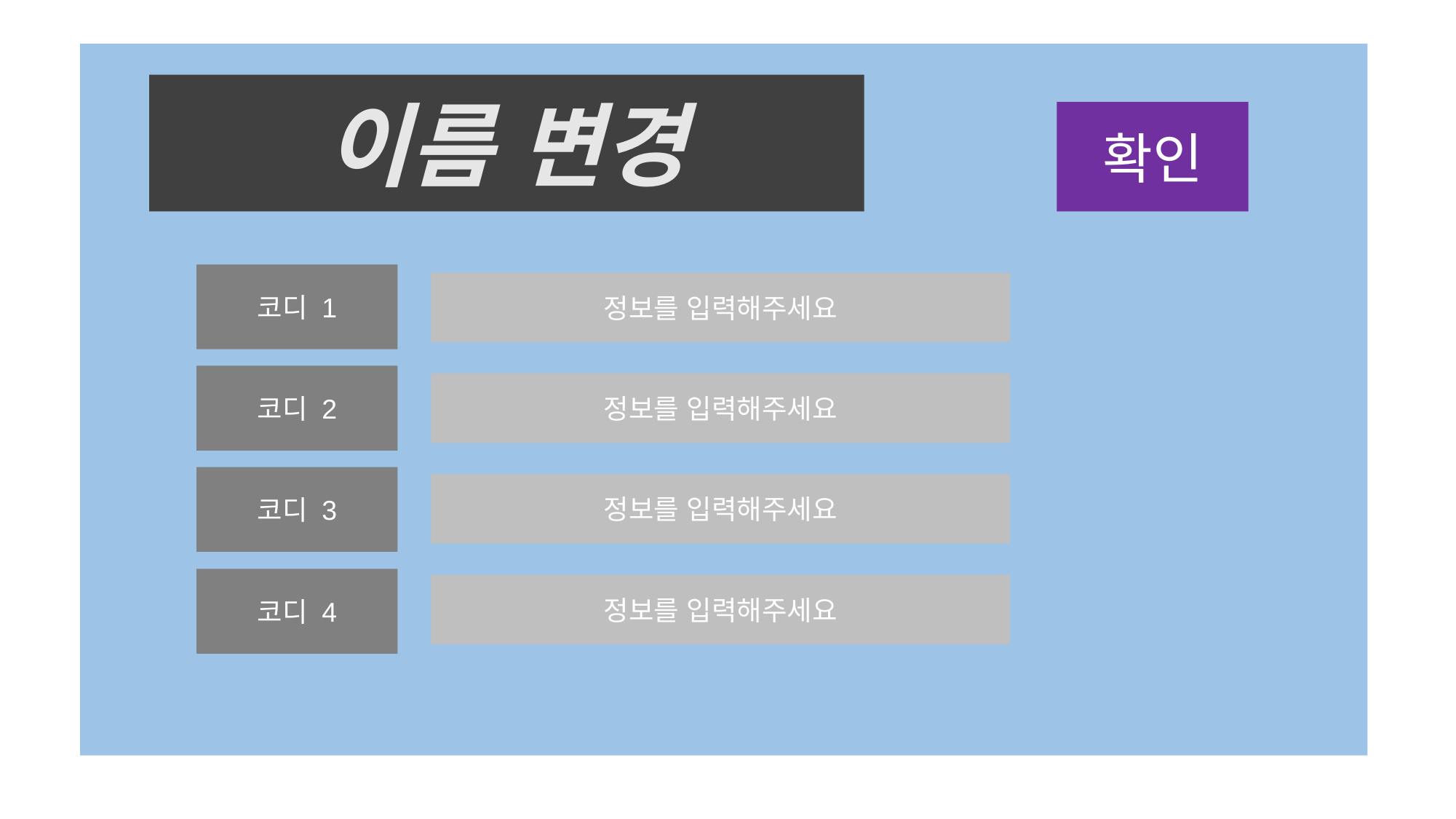

이름 변경
확인
코디 1
정보를 입력해주세요
코디 2
정보를 입력해주세요
코디 3
정보를 입력해주세요
코디 4
정보를 입력해주세요